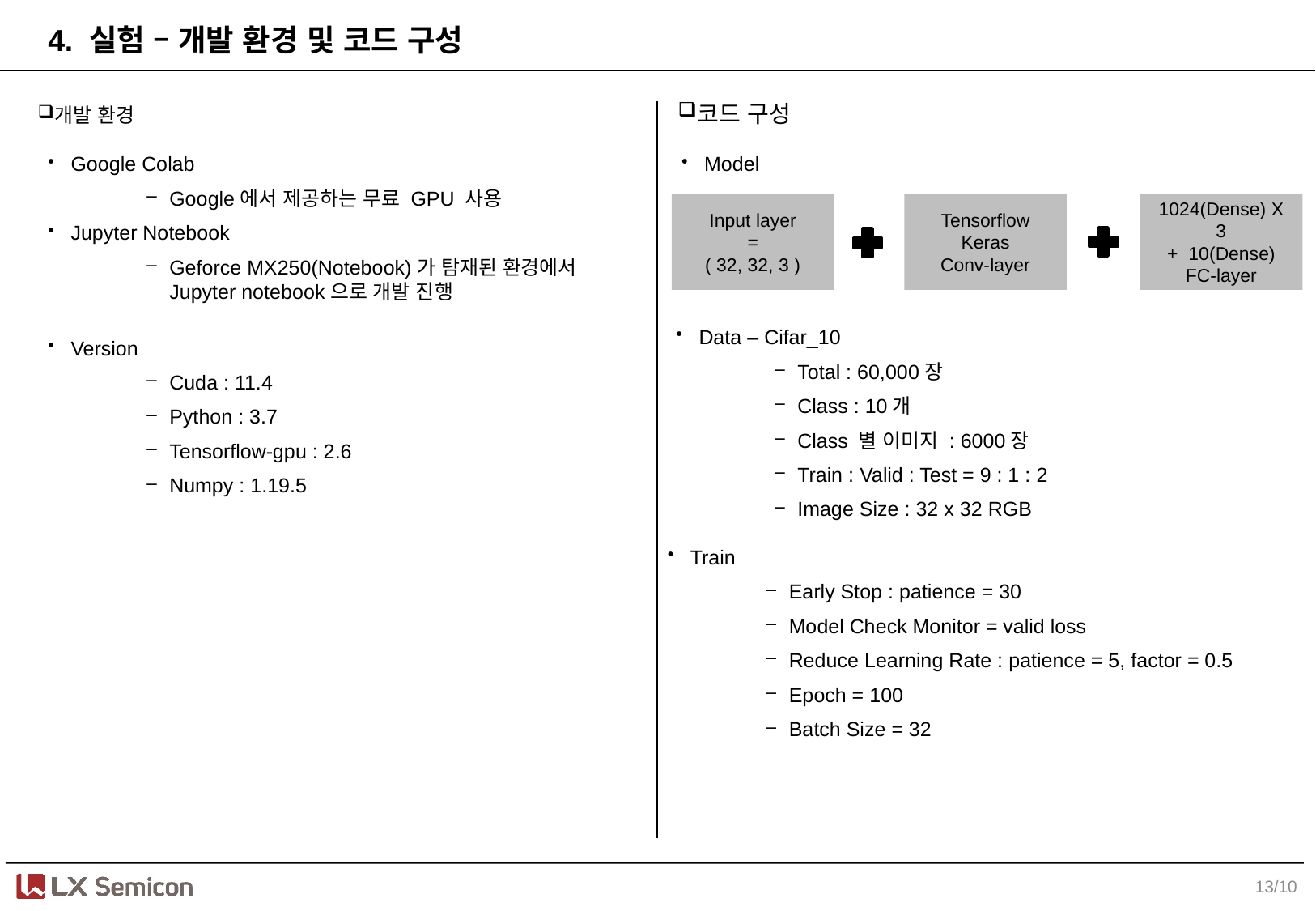

4. 실험 – 개발 환경 및 코드 구성
코드 구성
개발 환경
Google Colab
Google에서 제공하는 무료 GPU 사용
Jupyter Notebook
Geforce MX250(Notebook)가 탐재된 환경에서 Jupyter notebook으로 개발 진행
Model
Input layer
=
( 32, 32, 3 )
Tensorflow
Keras
Conv-layer
1024(Dense) X 3
+  10(Dense)
FC-layer

Data – Cifar_10
Total : 60,000장
Class : 10개
Class 별 이미지 : 6000장
Train : Valid : Test = 9 : 1 : 2
Image Size : 32 x 32 RGB
Version
Cuda : 11.4
Python : 3.7
Tensorflow-gpu : 2.6
Numpy : 1.19.5

Train
Early Stop : patience = 30
Model Check Monitor = valid loss
Reduce Learning Rate : patience = 5, factor = 0.5
Epoch = 100
Batch Size = 32
13/10